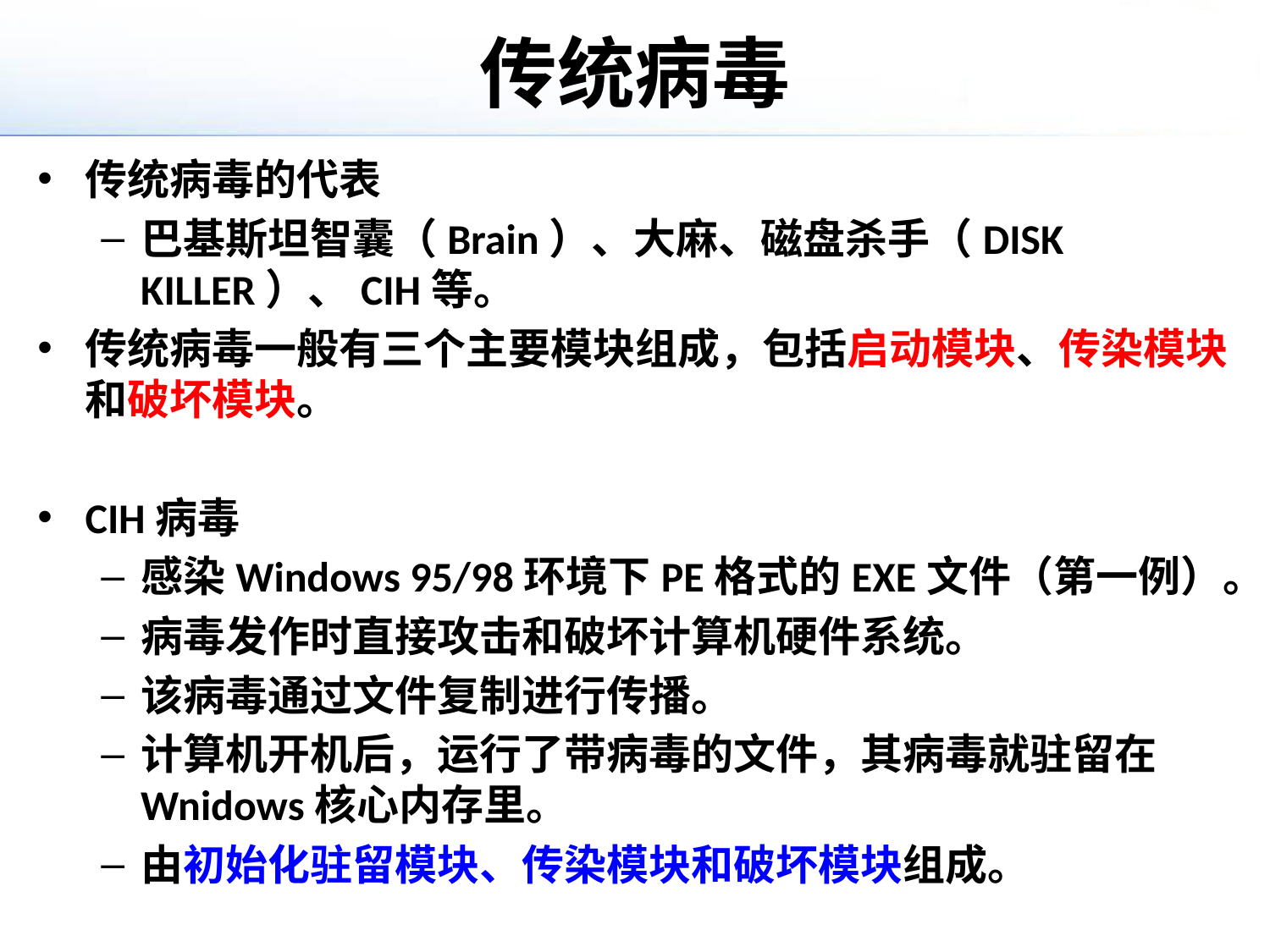

# 传统病毒
传统病毒的代表
巴基斯坦智囊（Brain）、大麻、磁盘杀手（DISK KILLER）、CIH等。
传统病毒一般有三个主要模块组成，包括启动模块、传染模块和破坏模块。

CIH病毒
感染Windows 95/98环境下PE格式的EXE文件（第一例）。
病毒发作时直接攻击和破坏计算机硬件系统。
该病毒通过文件复制进行传播。
计算机开机后，运行了带病毒的文件，其病毒就驻留在Wnidows核心内存里。
由初始化驻留模块、传染模块和破坏模块组成。